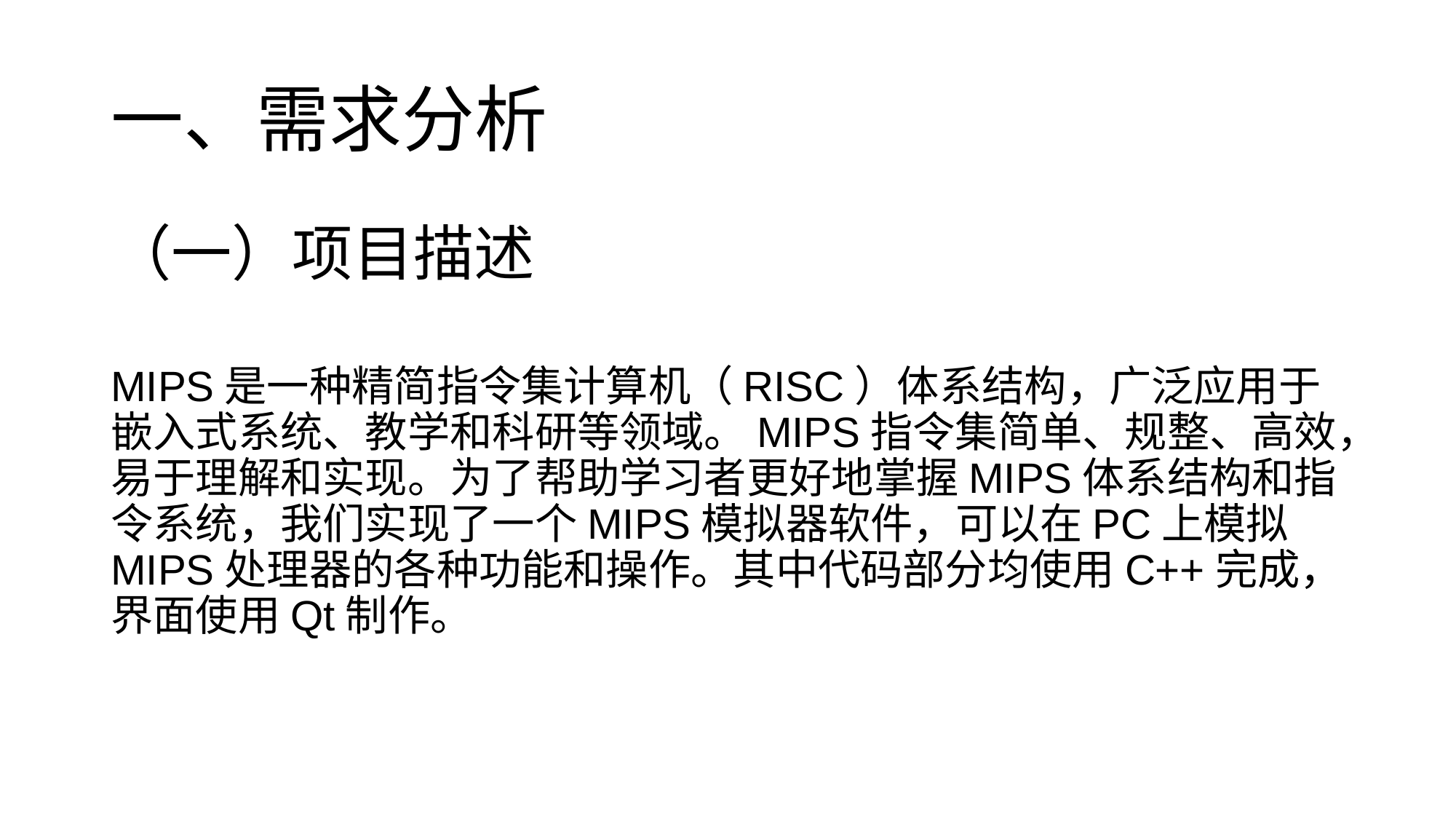

# 一、需求分析
（一）项目描述

MIPS是一种精简指令集计算机（RISC）体系结构，广泛应用于嵌入式系统、教学和科研等领域。MIPS指令集简单、规整、高效，易于理解和实现。为了帮助学习者更好地掌握MIPS体系结构和指令系统，我们实现了一个MIPS模拟器软件，可以在PC上模拟MIPS处理器的各种功能和操作。其中代码部分均使用C++完成，界面使用Qt制作。